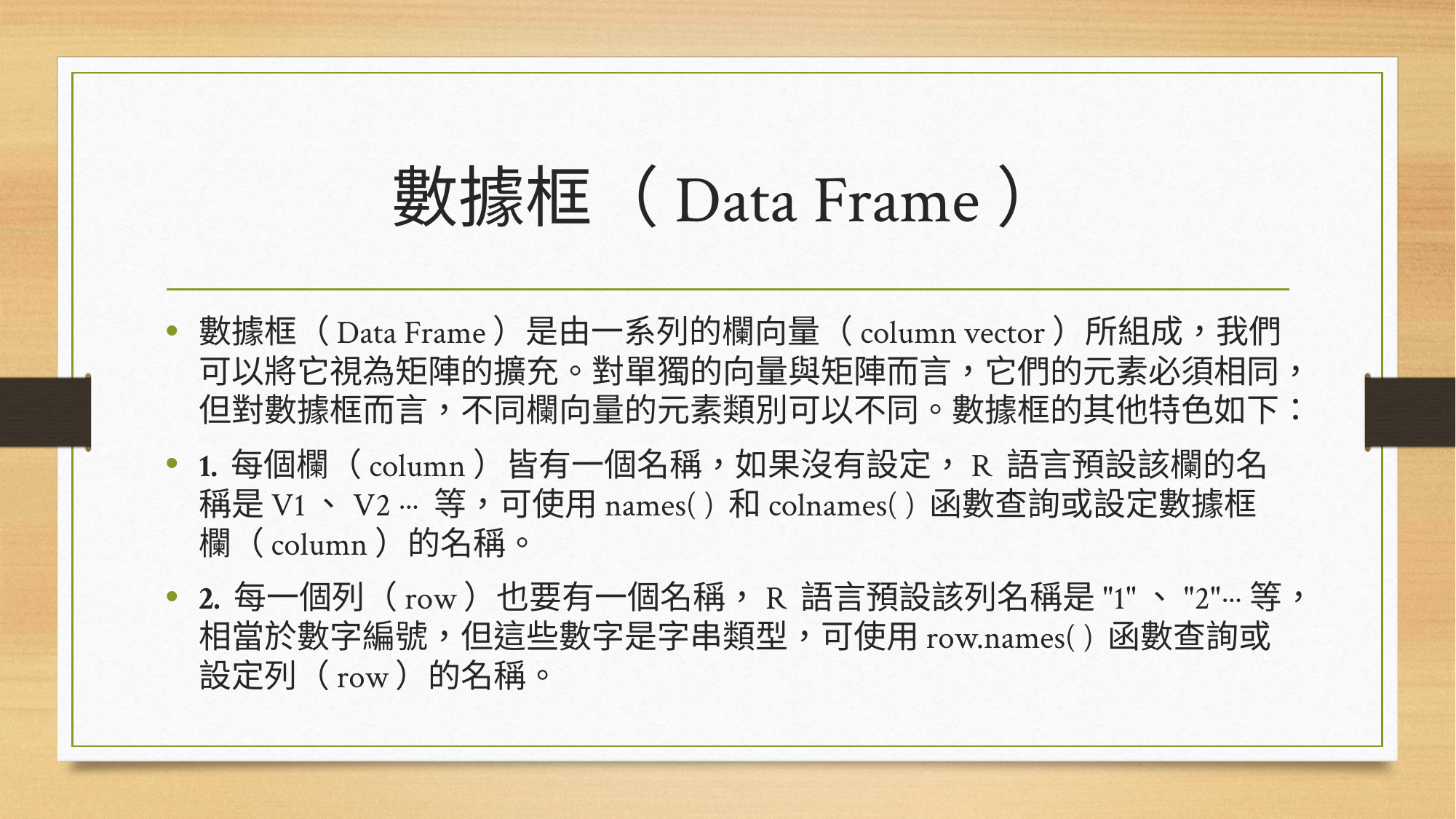

# 數據框（Data Frame）
數據框（Data Frame）是由一系列的欄向量（column vector）所組成，我們可以將它視為矩陣的擴充。對單獨的向量與矩陣而言，它們的元素必須相同，但對數據框而言，不同欄向量的元素類別可以不同。數據框的其他特色如下：
1. 每個欄（column）皆有一個名稱，如果沒有設定，R 語言預設該欄的名稱是V1、V2 ⋯ 等，可使用names( ) 和colnames( ) 函數查詢或設定數據框欄（column）的名稱。
2. 每一個列（row）也要有一個名稱，R 語言預設該列名稱是"1"、"2"⋯等，相當於數字編號，但這些數字是字串類型，可使用row.names( ) 函數查詢或設定列（row）的名稱。